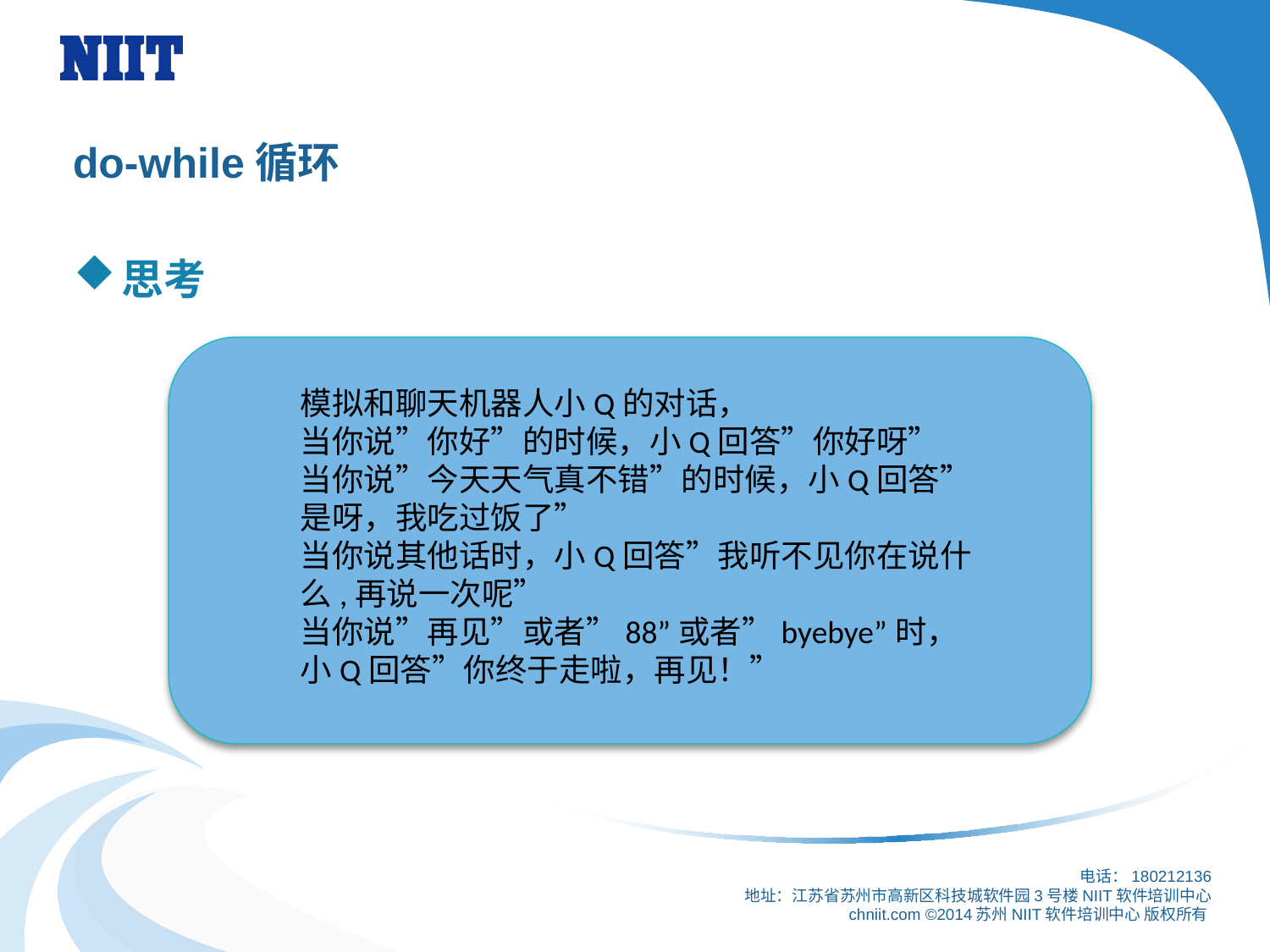

# do-while循环
思考

模拟和聊天机器人小Q的对话，
当你说”你好”的时候，小Q回答”你好呀”
当你说”今天天气真不错”的时候，小Q回答”是呀，我吃过饭了”
当你说其他话时，小Q回答”我听不见你在说什么,再说一次呢”
当你说”再见”或者”88”或者”byebye”时，小Q回答”你终于走啦，再见！”